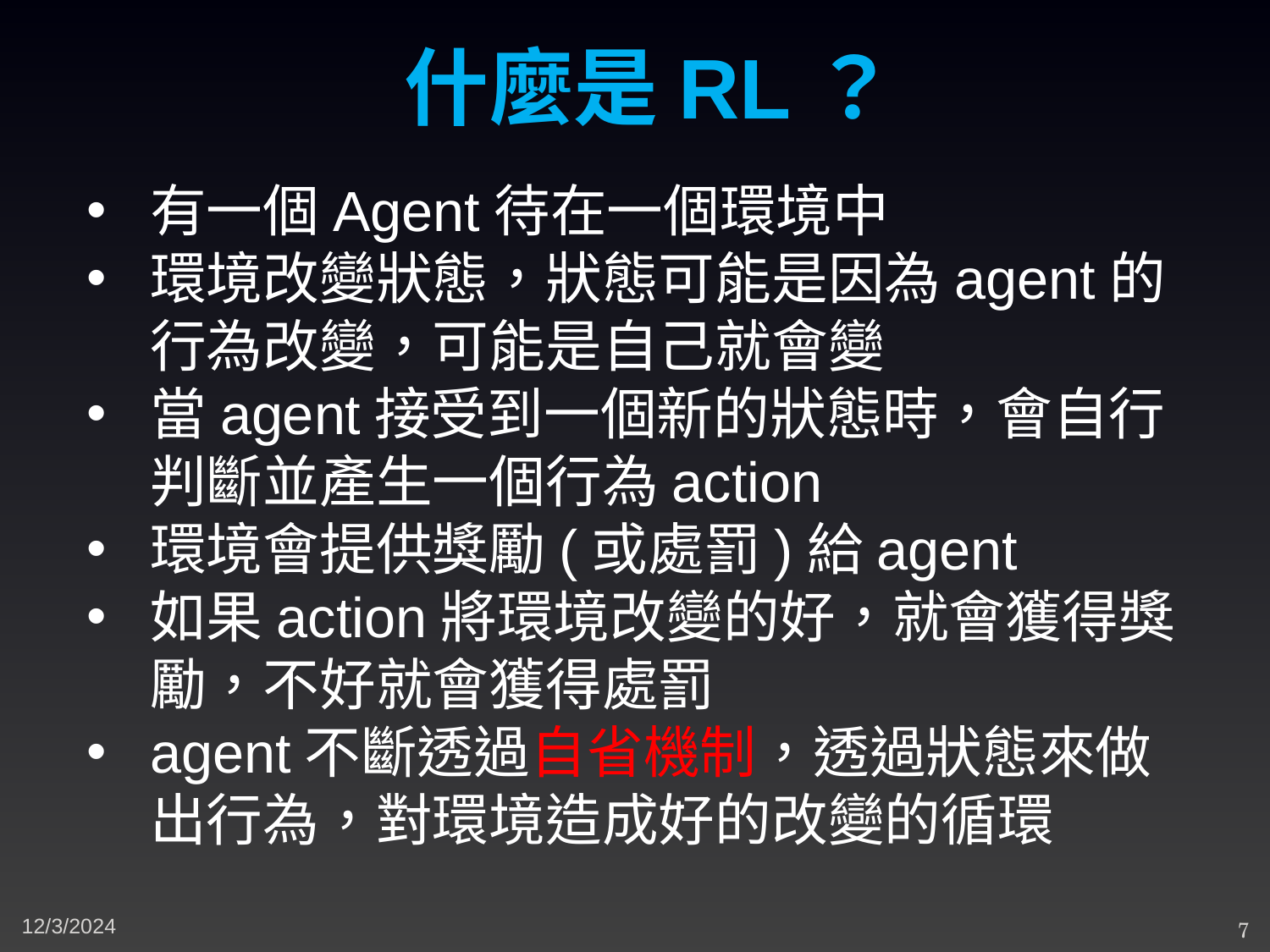

什麼是RL？
有一個Agent待在一個環境中
環境改變狀態，狀態可能是因為agent的行為改變，可能是自己就會變
當agent接受到一個新的狀態時，會自行判斷並產生一個行為action
環境會提供獎勵(或處罰)給agent
如果action將環境改變的好，就會獲得獎勵，不好就會獲得處罰
agent不斷透過自省機制，透過狀態來做出行為，對環境造成好的改變的循環
12/3/2024
7